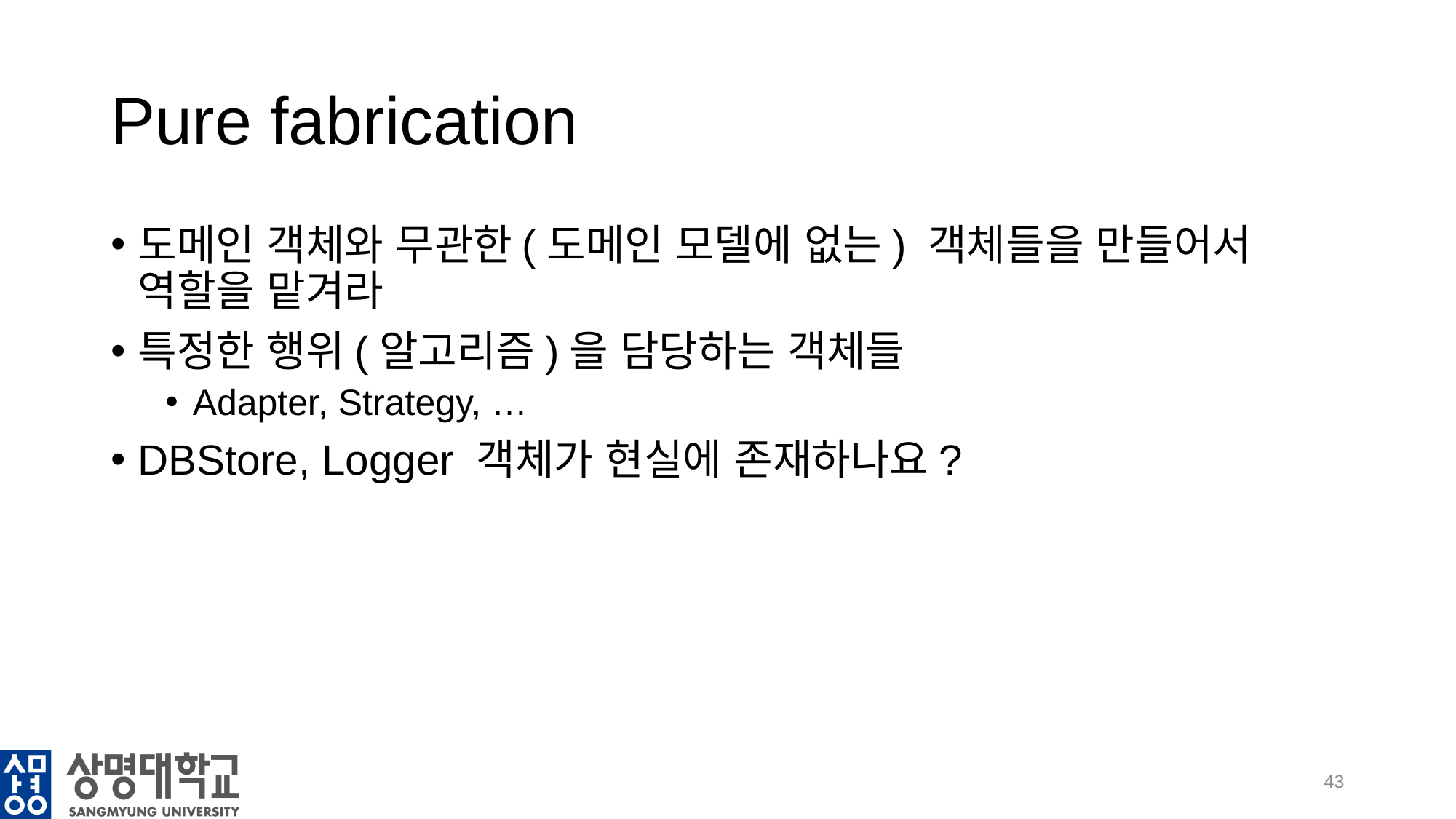

# Pure fabrication
도메인 객체와 무관한(도메인 모델에 없는) 객체들을 만들어서 역할을 맡겨라
특정한 행위(알고리즘)을 담당하는 객체들
Adapter, Strategy, …
DBStore, Logger 객체가 현실에 존재하나요?

43